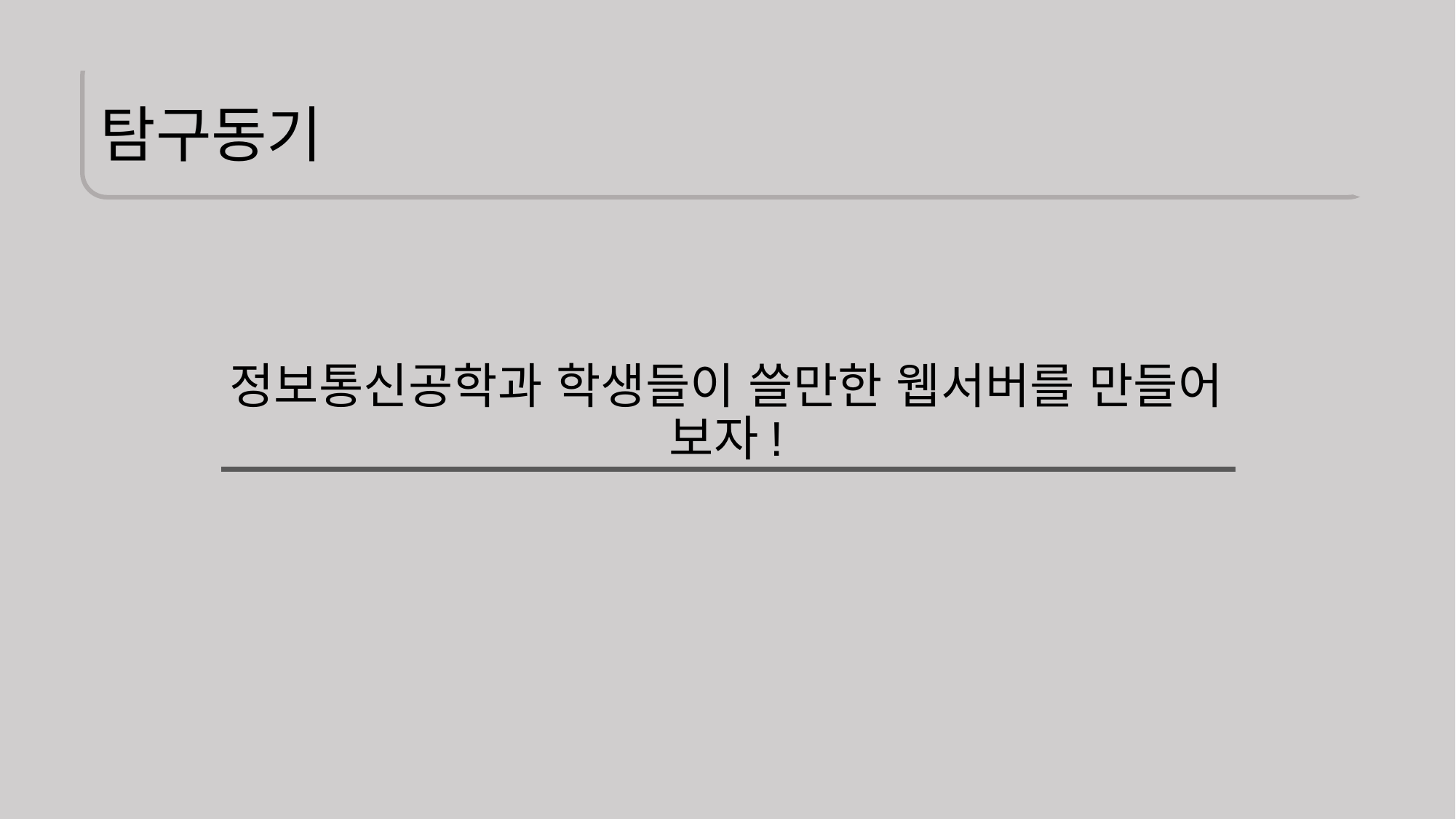

탐구동기
정보통신공학과 학생들이 쓸만한 웹서버를 만들어 보자!
# `